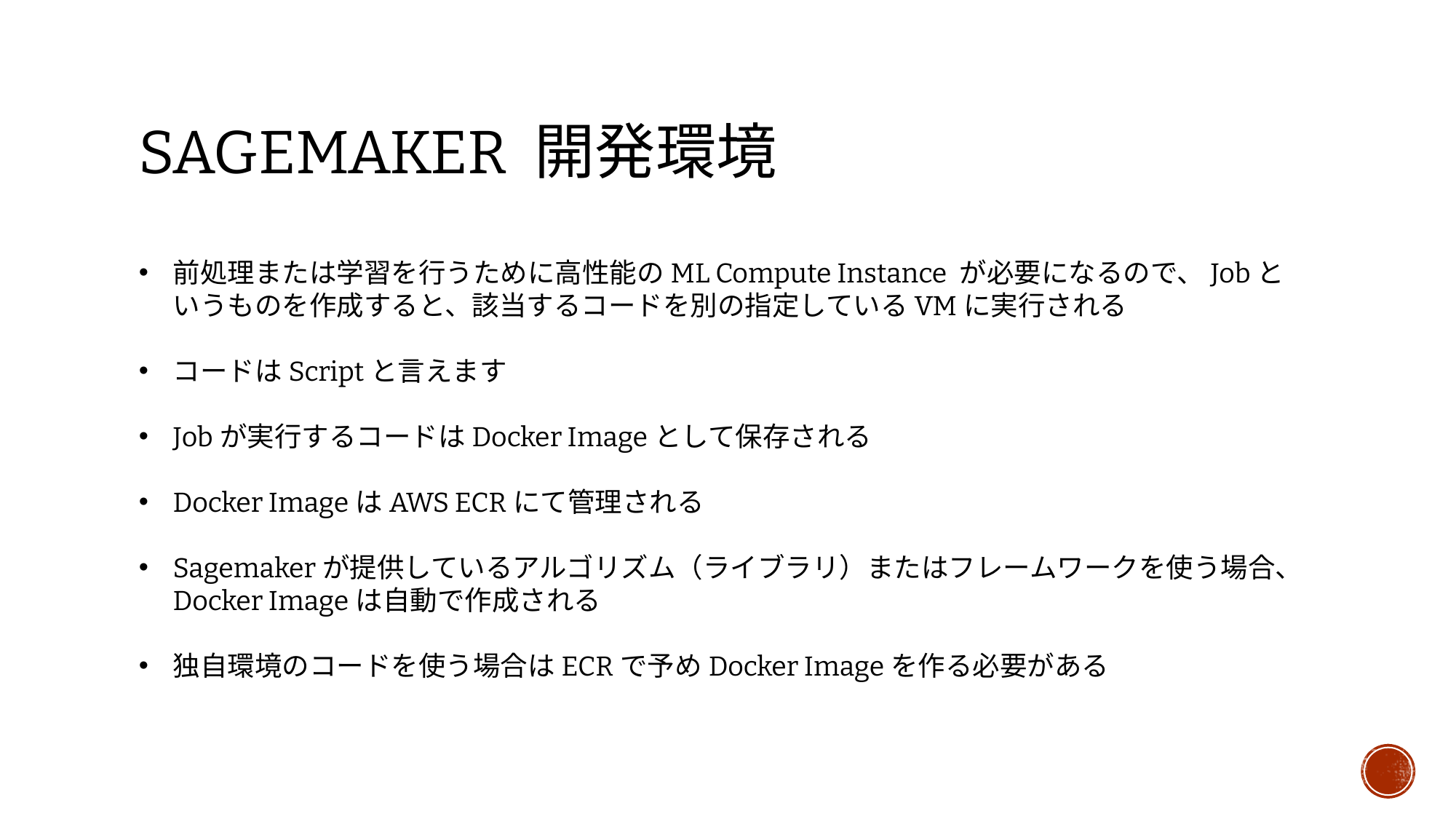

# Sagemaker 開発環境
前処理または学習を行うために高性能のML Compute Instance が必要になるので、Jobというものを作成すると、該当するコードを別の指定しているVMに実行される

コードはScriptと言えます

Jobが実行するコードはDocker Imageとして保存される

Docker ImageはAWS ECRにて管理される

Sagemakerが提供しているアルゴリズム（ライブラリ）またはフレームワークを使う場合、Docker Imageは自動で作成される

独自環境のコードを使う場合はECRで予めDocker Imageを作る必要がある